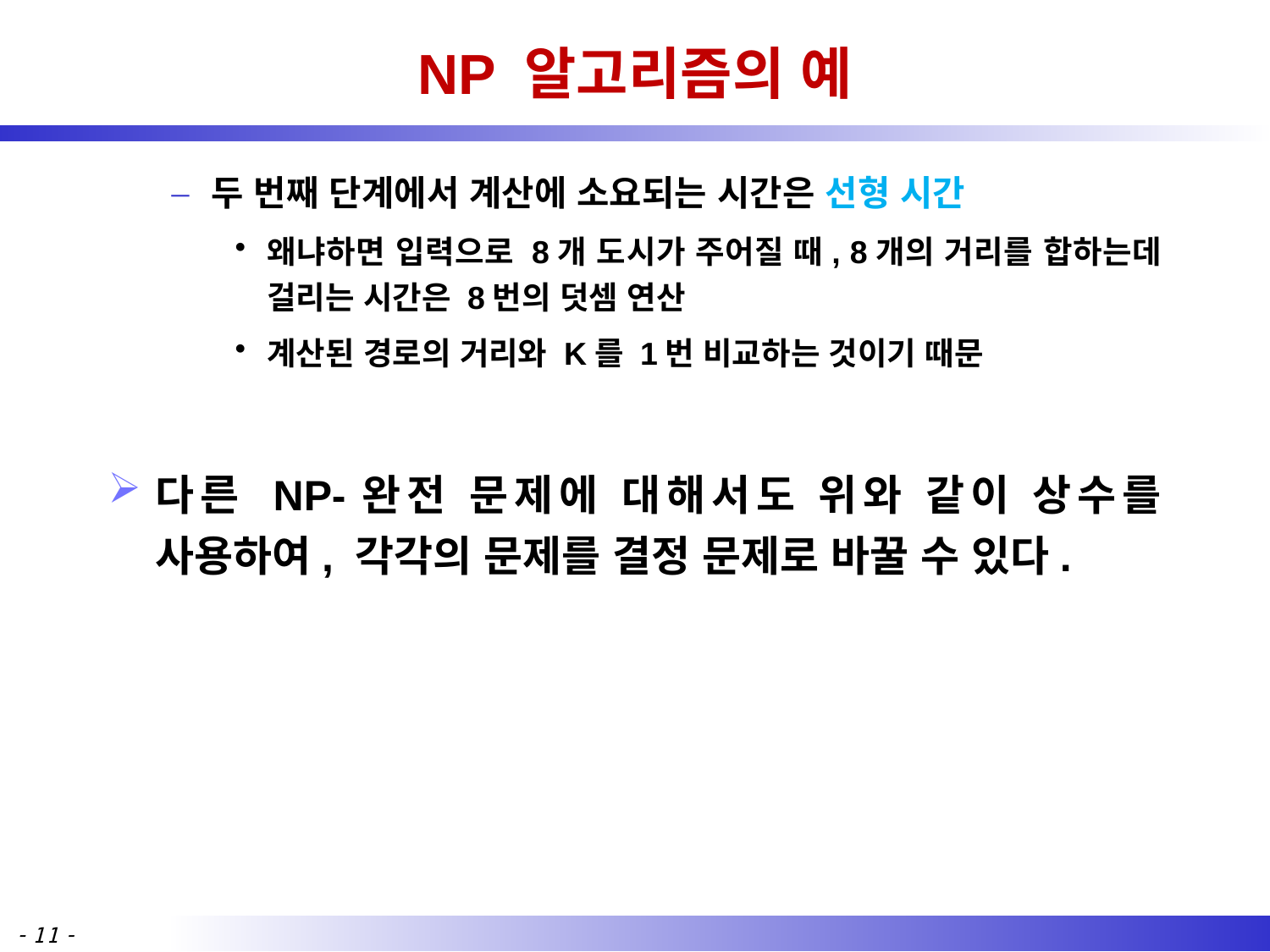

# NP 알고리즘의 예
두 번째 단계에서 계산에 소요되는 시간은 선형 시간
왜냐하면 입력으로 8개 도시가 주어질 때, 8개의 거리를 합하는데 걸리는 시간은 8번의 덧셈 연산
계산된 경로의 거리와 K를 1번 비교하는 것이기 때문

다른 NP-완전 문제에 대해서도 위와 같이 상수를 사용하여, 각각의 문제를 결정 문제로 바꿀 수 있다.
- 11 -